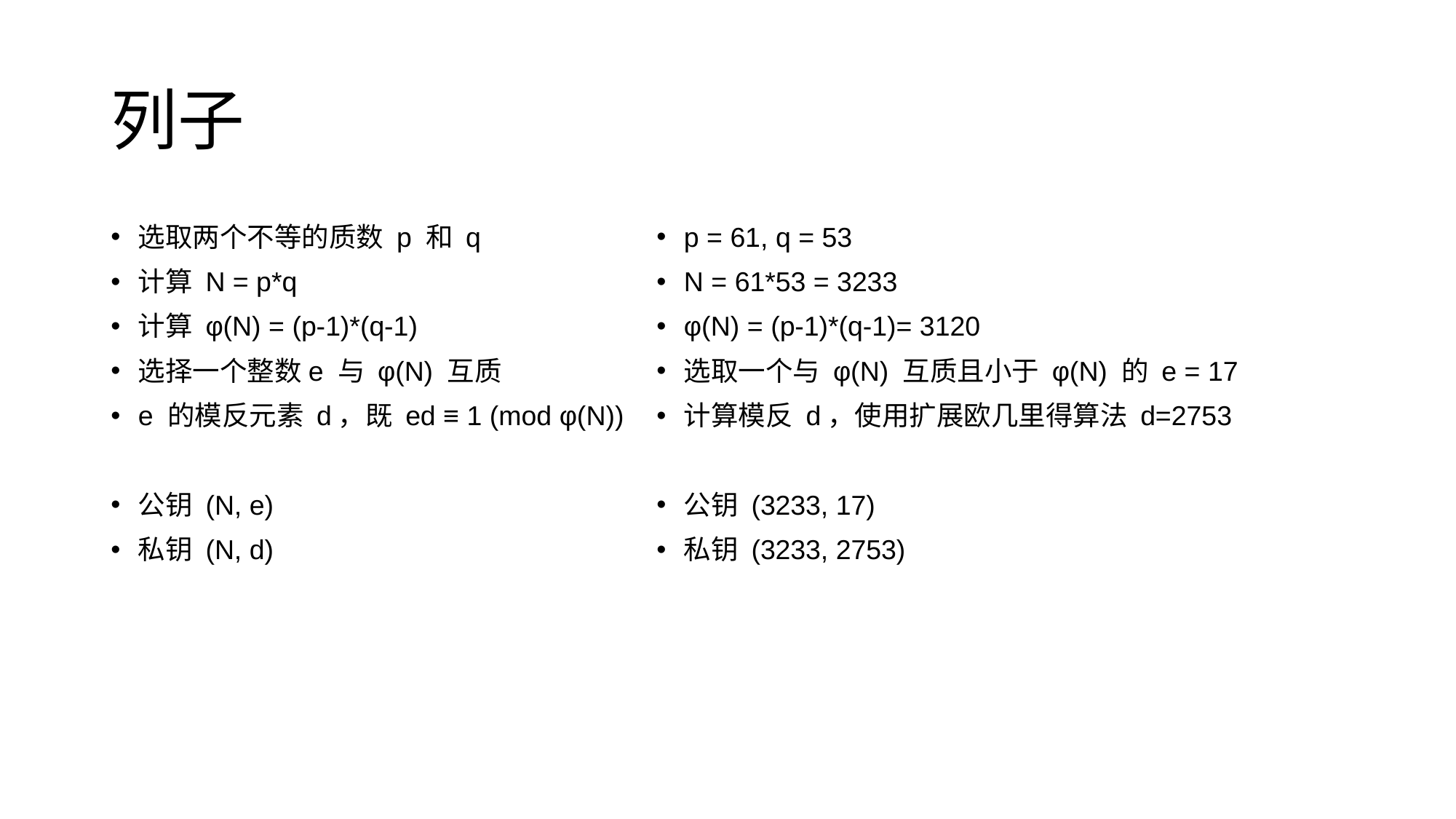

# 列子
选取两个不等的质数 p 和 q
计算 N = p*q
计算 φ(N) = (p-1)*(q-1)
选择一个整数e 与 φ(N) 互质
e 的模反元素 d，既 ed ≡ 1 (mod φ(N))

公钥 (N, e)
私钥 (N, d)
p = 61, q = 53
N = 61*53 = 3233
φ(N) = (p-1)*(q-1)= 3120
选取一个与 φ(N) 互质且小于 φ(N) 的 e = 17
计算模反 d，使用扩展欧几里得算法 d=2753

公钥 (3233, 17)
私钥 (3233, 2753)